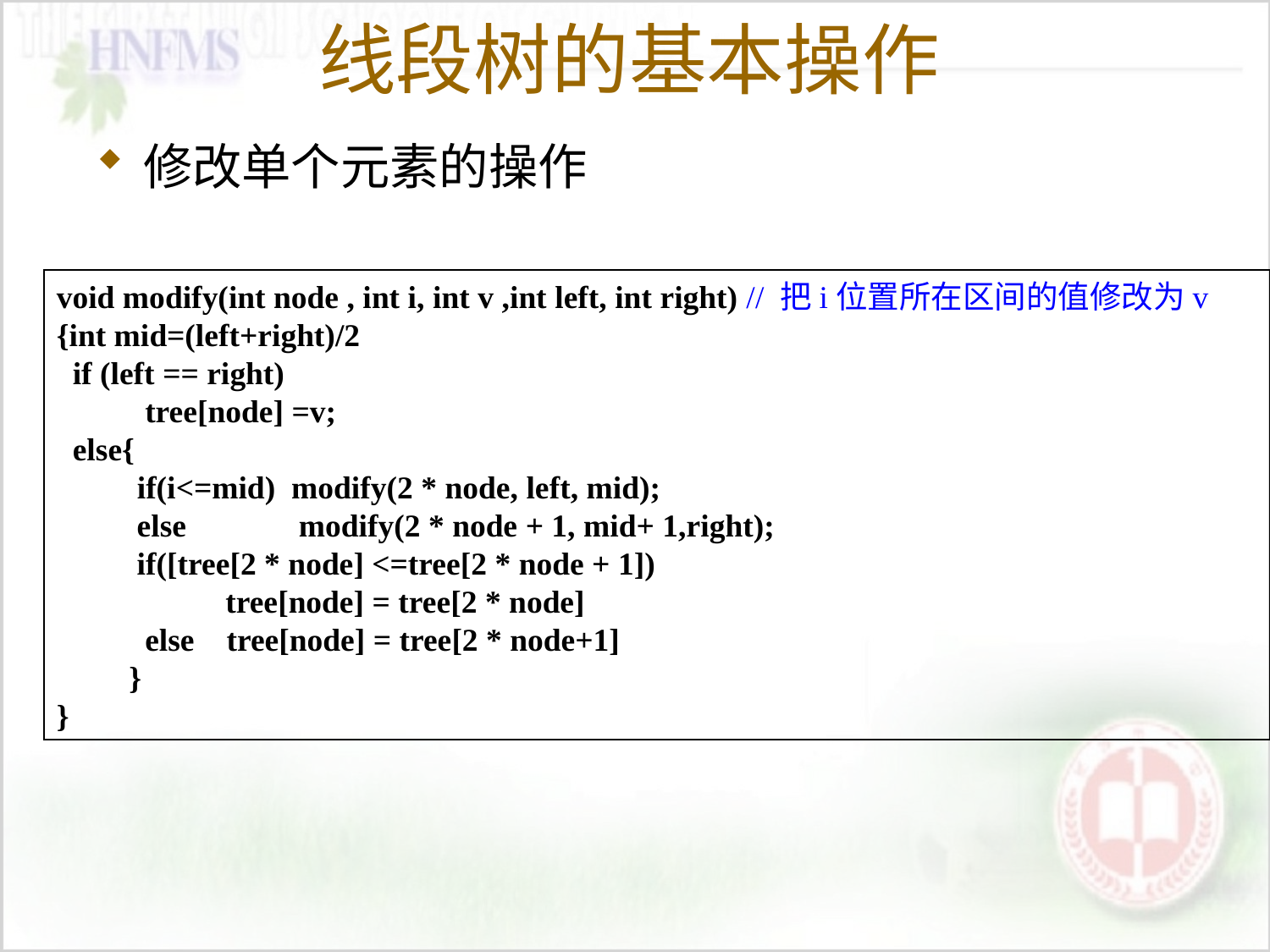

# 线段树的基本操作
修改单个元素的操作
void modify(int node , int i, int v ,int left, int right) // 把i位置所在区间的值修改为v
{int mid=(left+right)/2
  if (left == right)
           tree[node] =v;
  else{
          if(i<=mid)  modify(2 * node, left, mid);
          else              modify(2 * node + 1, mid+ 1,right);
          if([tree[2 * node] <=tree[2 * node + 1])
                     tree[node] = tree[2 * node]
           else    tree[node] = tree[2 * node+1]
         }
}